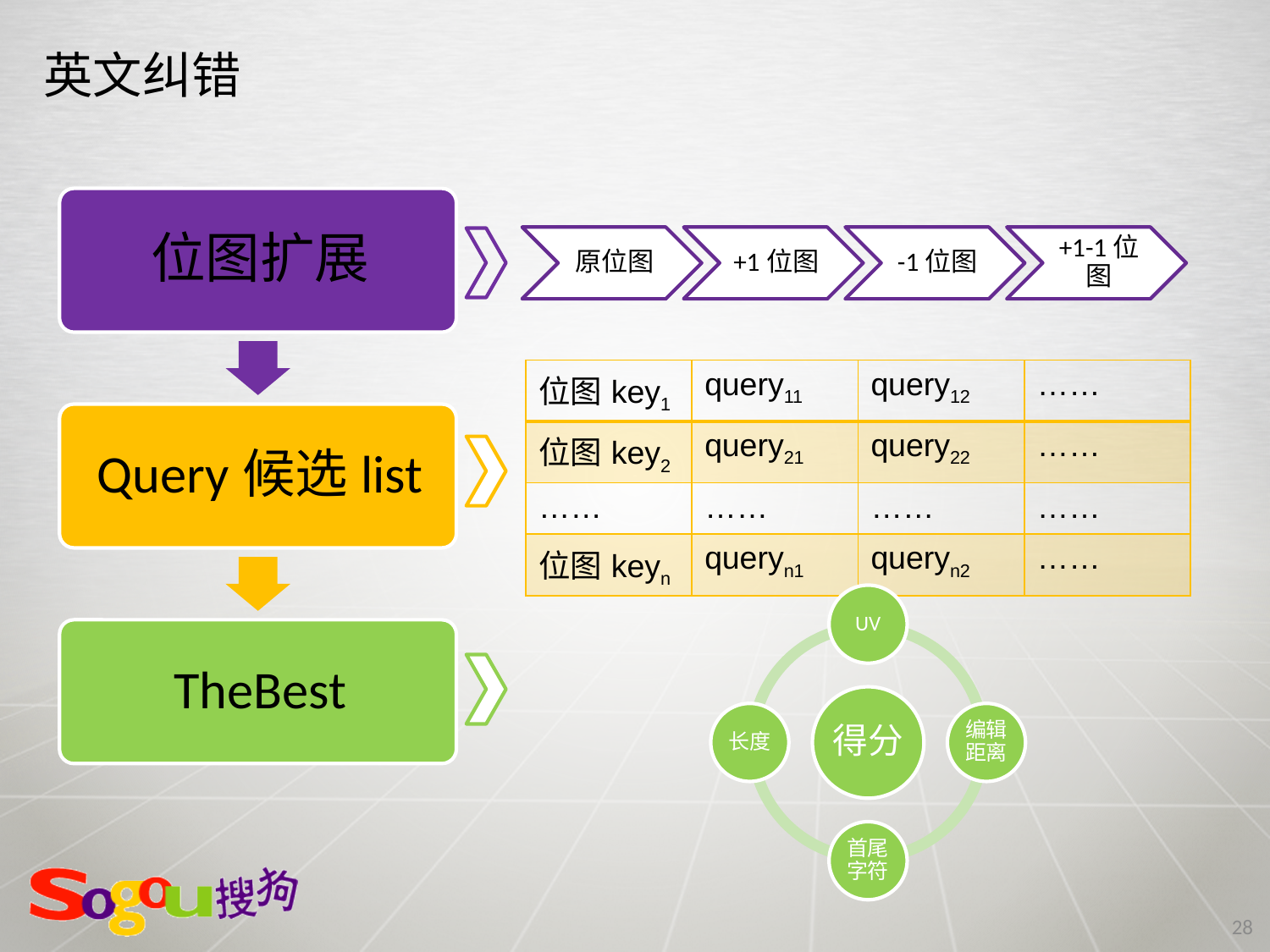

# 英文纠错
原位图
+1位图
-1位图
+1-1位图
位图扩展

Query候选list

TheBest

| 位图key1 | query11 | query12 | …… |
| --- | --- | --- | --- |
| 位图key2 | query21 | query22 | …… |
| …… | …… | …… | …… |
| 位图keyn | queryn1 | queryn2 | …… |

得分
UV
编辑距离
首尾字符
长度

28